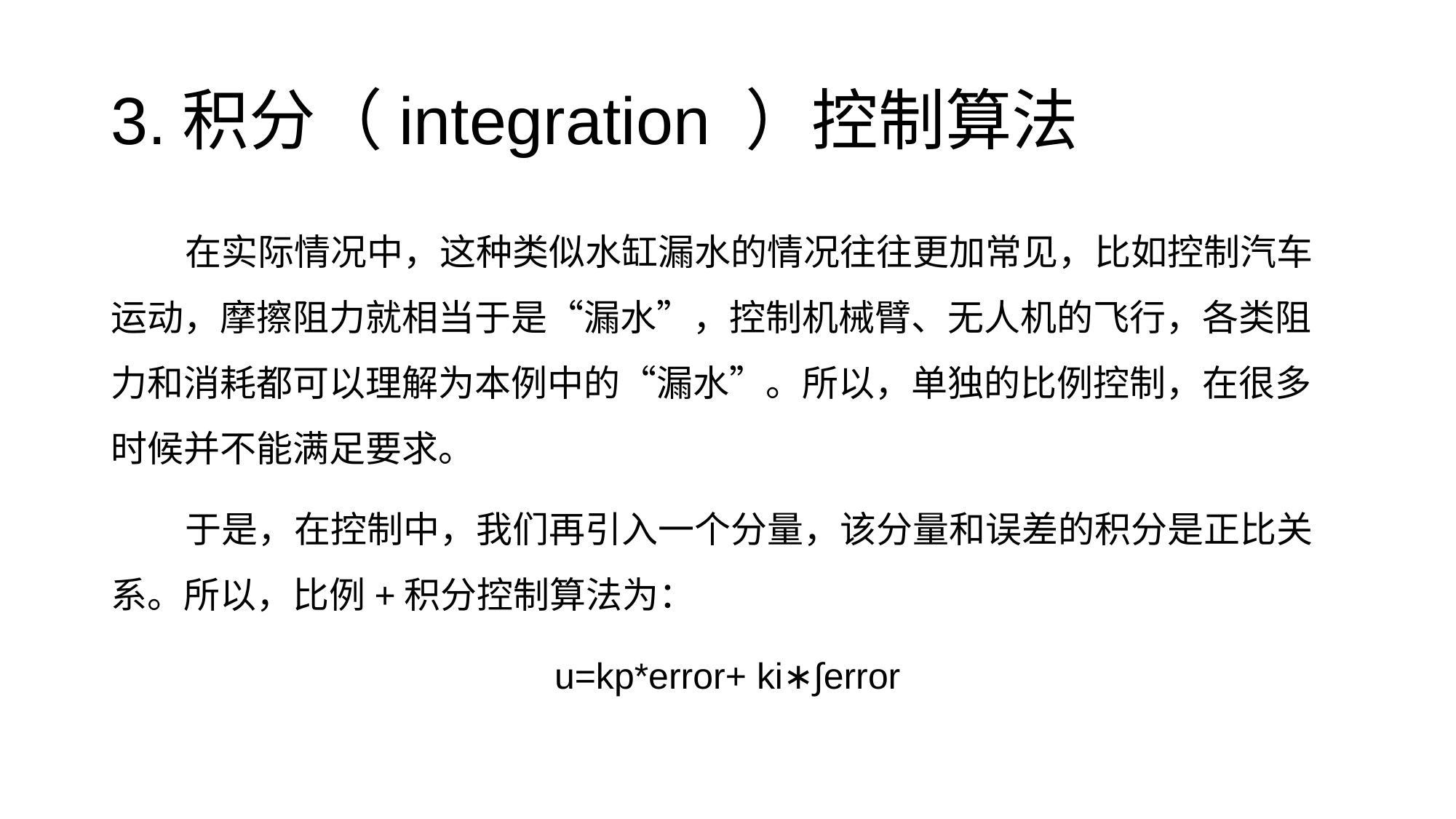

# 3.积分（integration ）控制算法
        在实际情况中，这种类似水缸漏水的情况往往更加常见，比如控制汽车运动，摩擦阻力就相当于是“漏水”，控制机械臂、无人机的飞行，各类阻力和消耗都可以理解为本例中的“漏水”。所以，单独的比例控制，在很多时候并不能满足要求。
        于是，在控制中，我们再引入一个分量，该分量和误差的积分是正比关系。所以，比例+积分控制算法为：
u=kp*error+ ki∗∫error